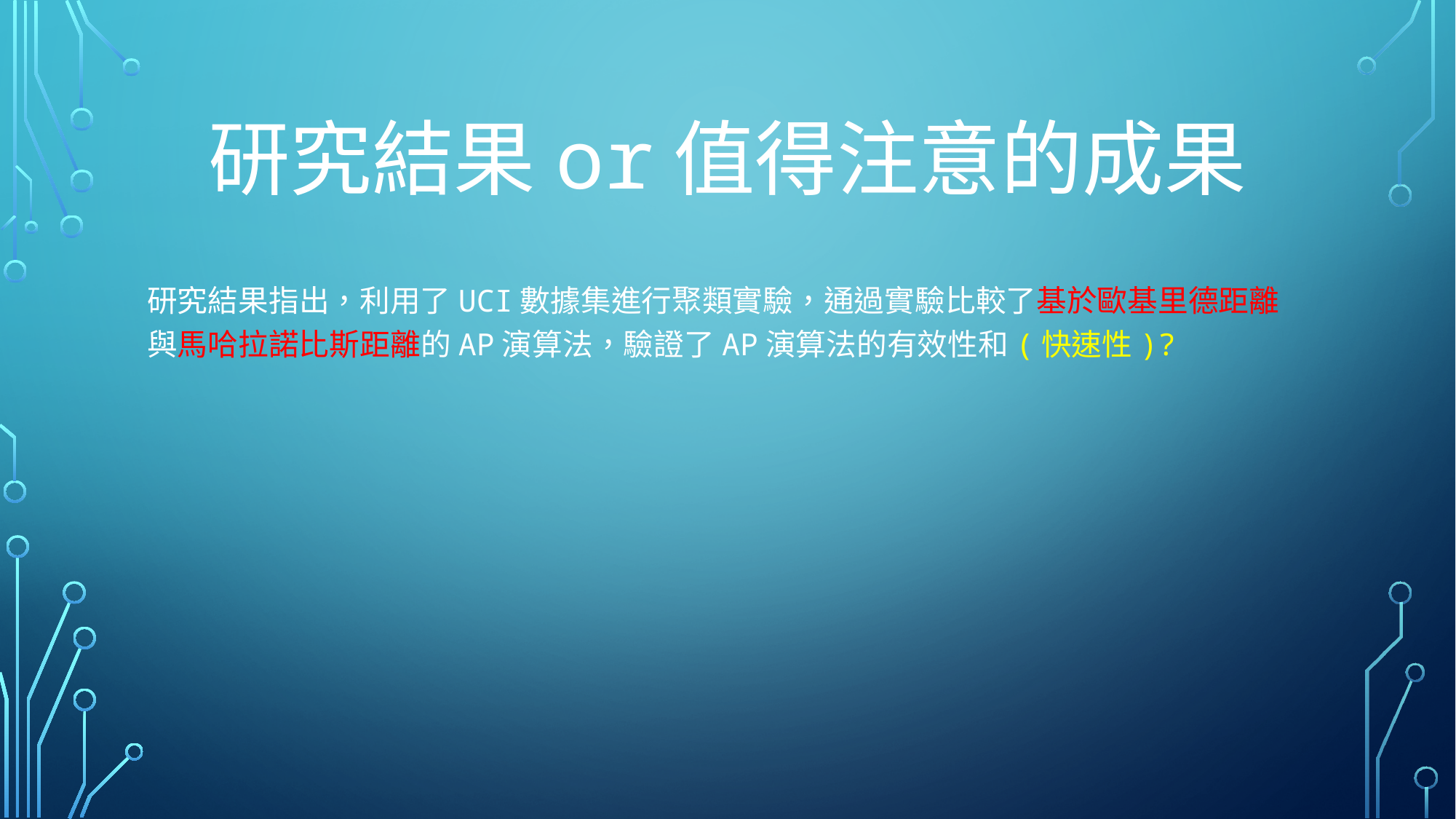

# 研究結果or值得注意的成果
研究結果指出，利用了UCI數據集進行聚類實驗，通過實驗比較了基於歐基里德距離與馬哈拉諾比斯距離的AP演算法，驗證了AP演算法的有效性和(快速性)?